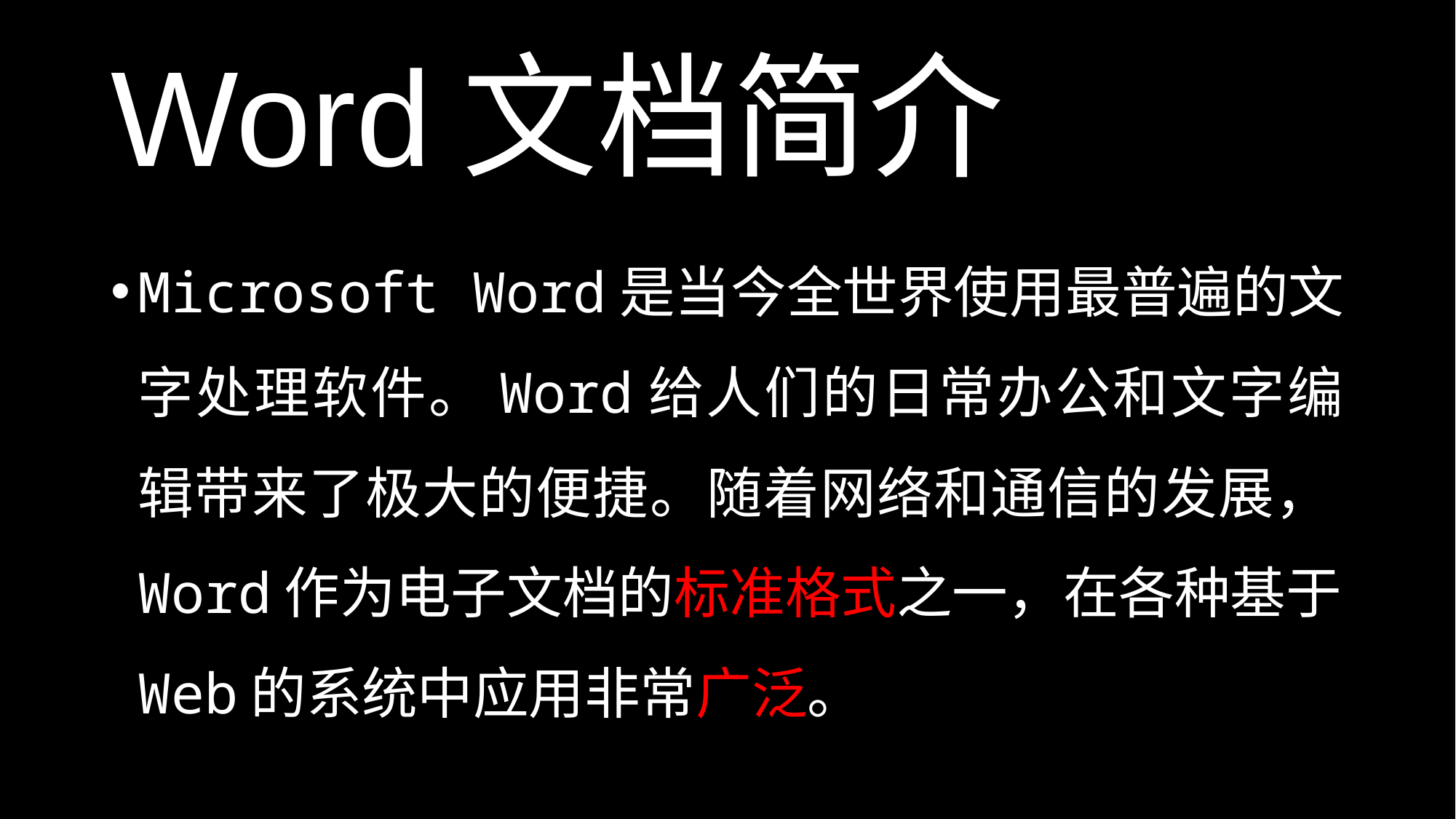

# Word文档简介
Microsoft Word是当今全世界使用最普遍的文字处理软件。Word给人们的日常办公和文字编辑带来了极大的便捷。随着网络和通信的发展，Word作为电子文档的标准格式之一，在各种基于Web的系统中应用非常广泛。